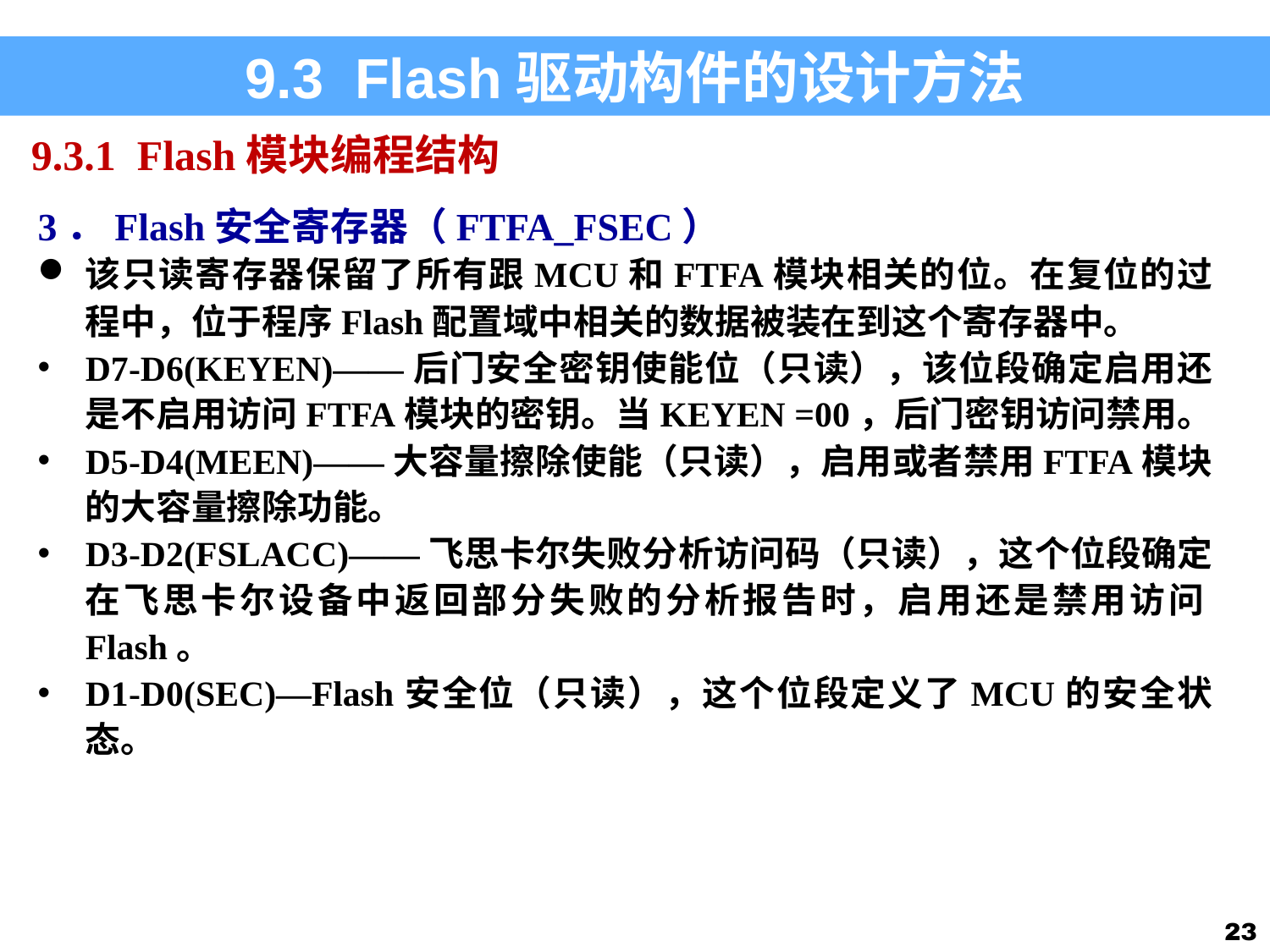

9.3  Flash驱动构件的设计方法
9.3.1  Flash模块编程结构
3．Flash安全寄存器（FTFA_FSEC）
该只读寄存器保留了所有跟MCU和FTFA模块相关的位。在复位的过程中，位于程序Flash配置域中相关的数据被装在到这个寄存器中。
D7-D6(KEYEN)——后门安全密钥使能位（只读），该位段确定启用还是不启用访问FTFA模块的密钥。当KEYEN =00，后门密钥访问禁用。
D5-D4(MEEN)——大容量擦除使能（只读），启用或者禁用FTFA模块的大容量擦除功能。
D3-D2(FSLACC)——飞思卡尔失败分析访问码（只读），这个位段确定在飞思卡尔设备中返回部分失败的分析报告时，启用还是禁用访问Flash。
D1-D0(SEC)—Flash安全位（只读），这个位段定义了MCU的安全状态。
23